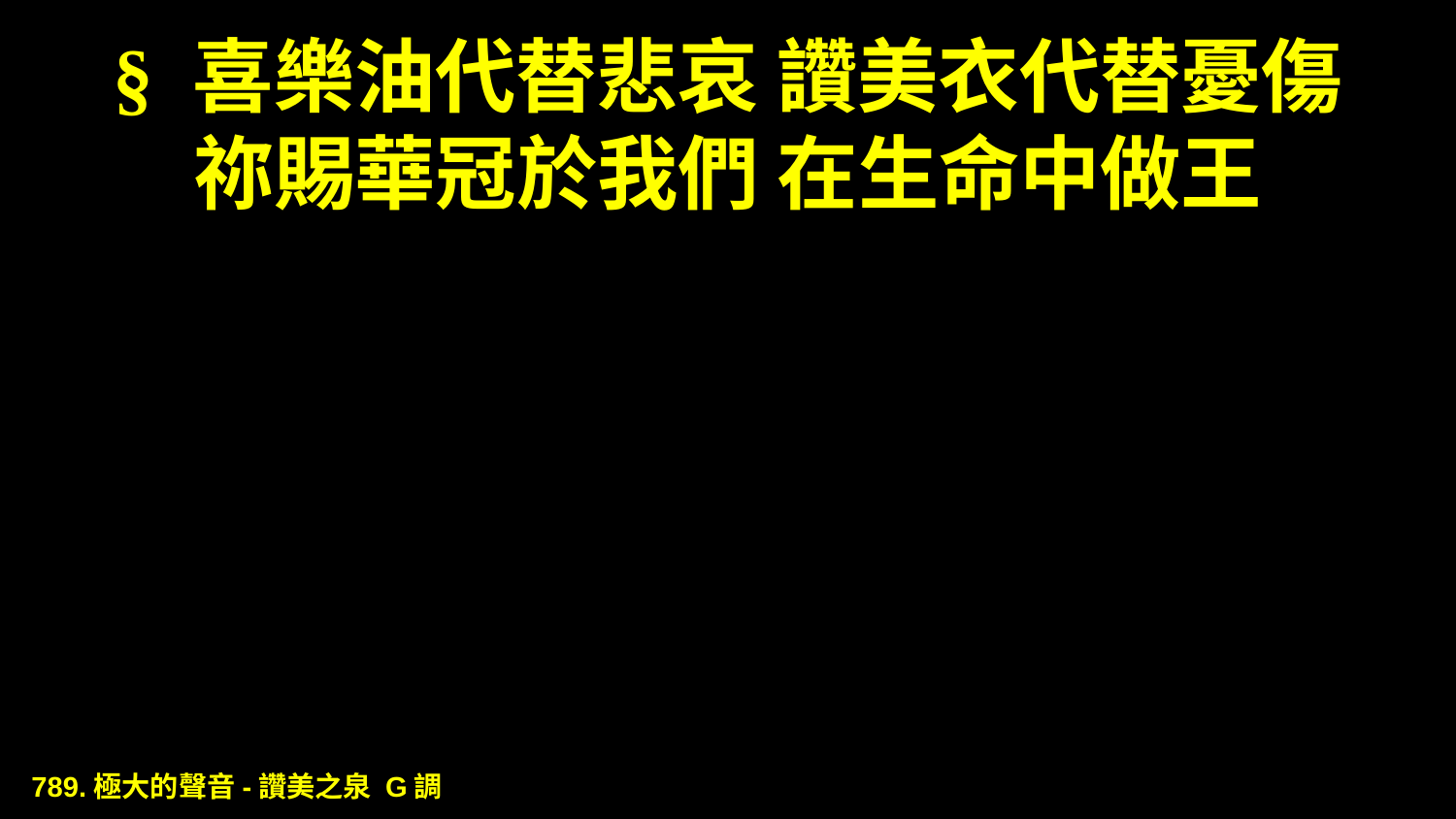

# § 喜樂油代替悲哀 讚美衣代替憂傷 祢賜華冠於我們 在生命中做王
789.極大的聲音-讚美之泉 G調